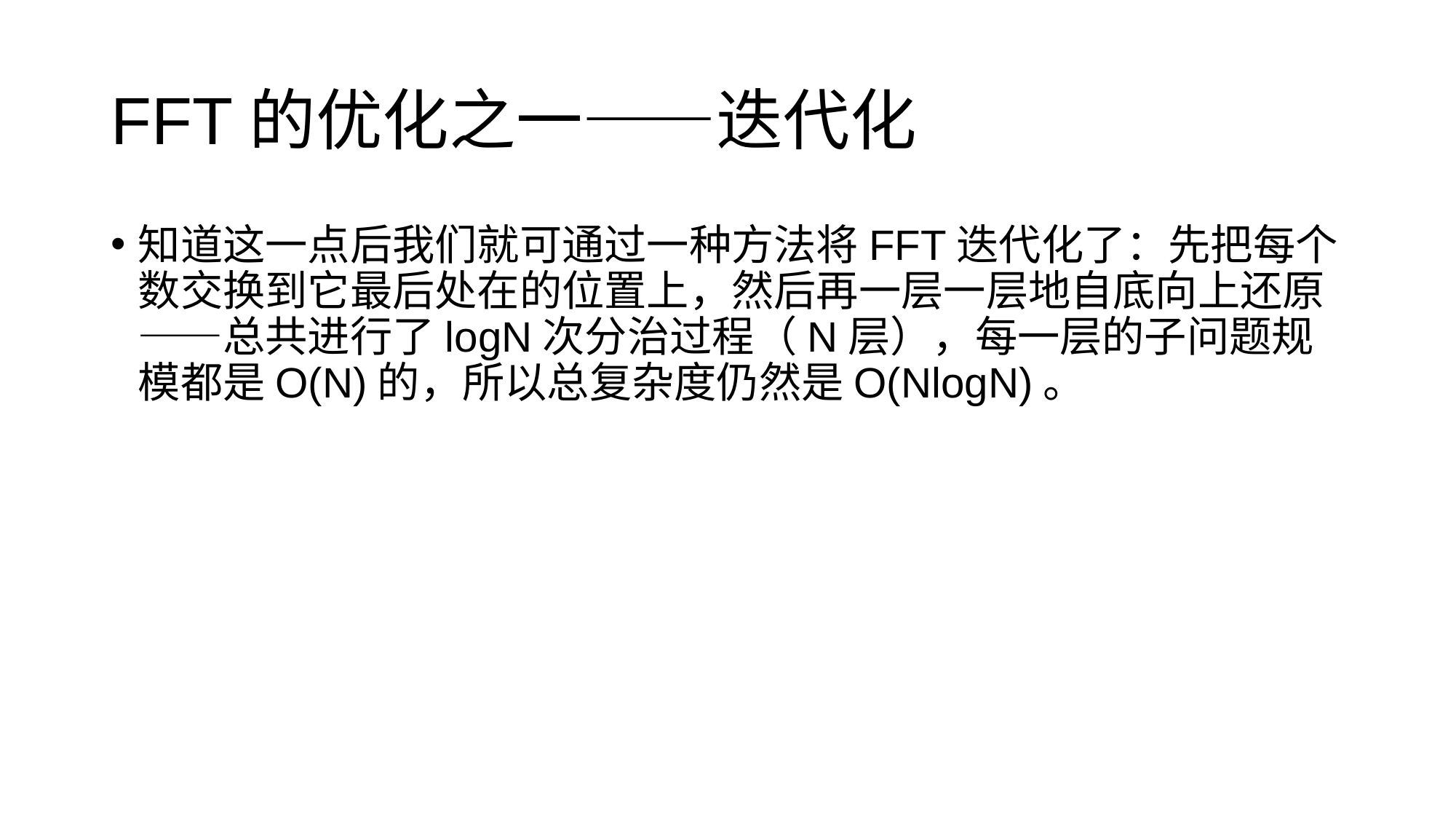

# FFT的优化之一——迭代化
知道这一点后我们就可通过一种方法将FFT迭代化了：先把每个数交换到它最后处在的位置上，然后再一层一层地自底向上还原——总共进行了logN次分治过程（N层），每一层的子问题规模都是O(N)的，所以总复杂度仍然是O(NlogN)。